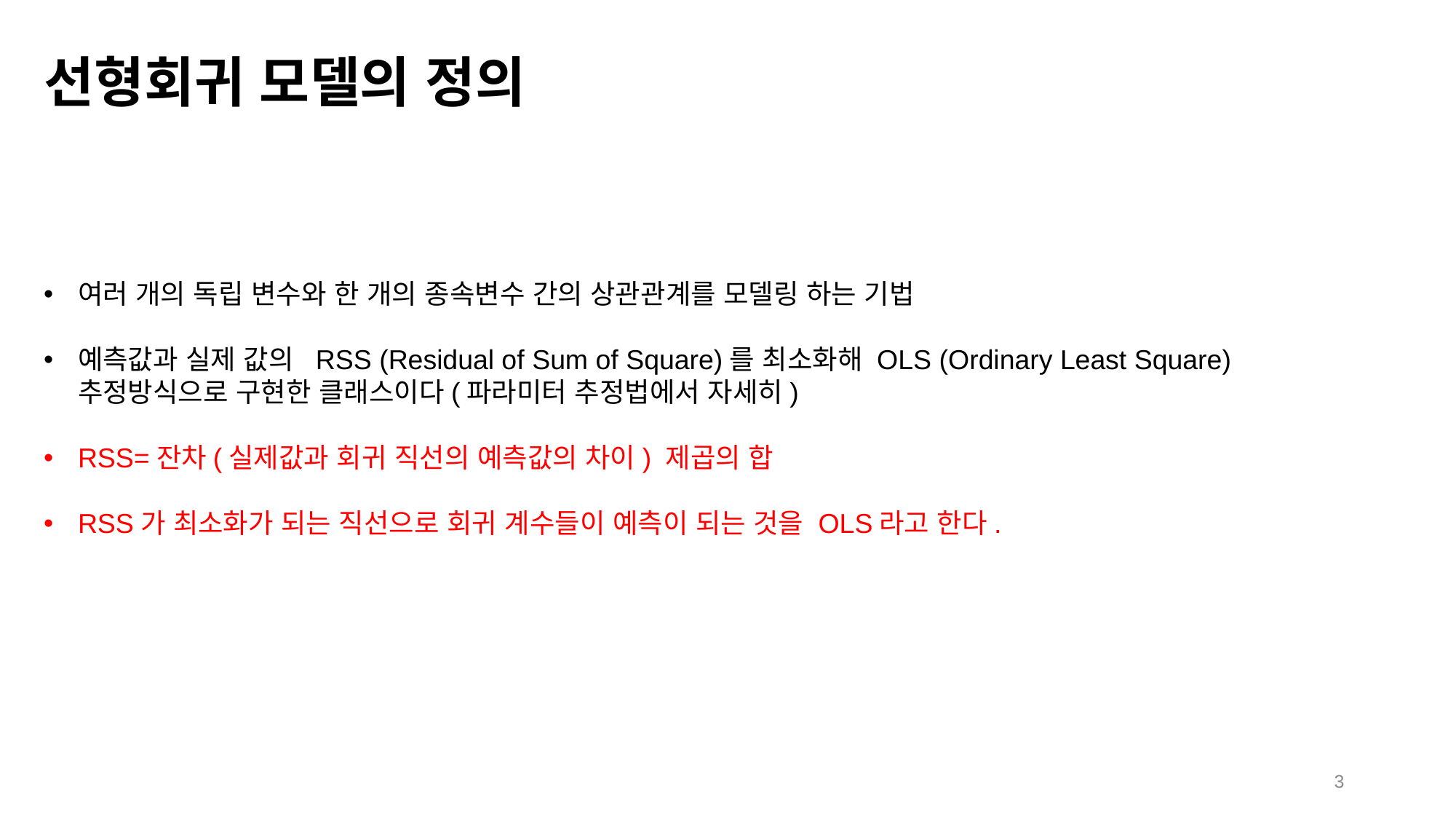

선형회귀 모델의 정의
여러 개의 독립 변수와 한 개의 종속변수 간의 상관관계를 모델링 하는 기법

예측값과 실제 값의  RSS (Residual of Sum of Square)를 최소화해 OLS (Ordinary Least Square) 추정방식으로 구현한 클래스이다(파라미터 추정법에서 자세히)

RSS=잔차(실제값과 회귀 직선의 예측값의 차이) 제곱의 합

RSS가 최소화가 되는 직선으로 회귀 계수들이 예측이 되는 것을 OLS라고 한다.
3